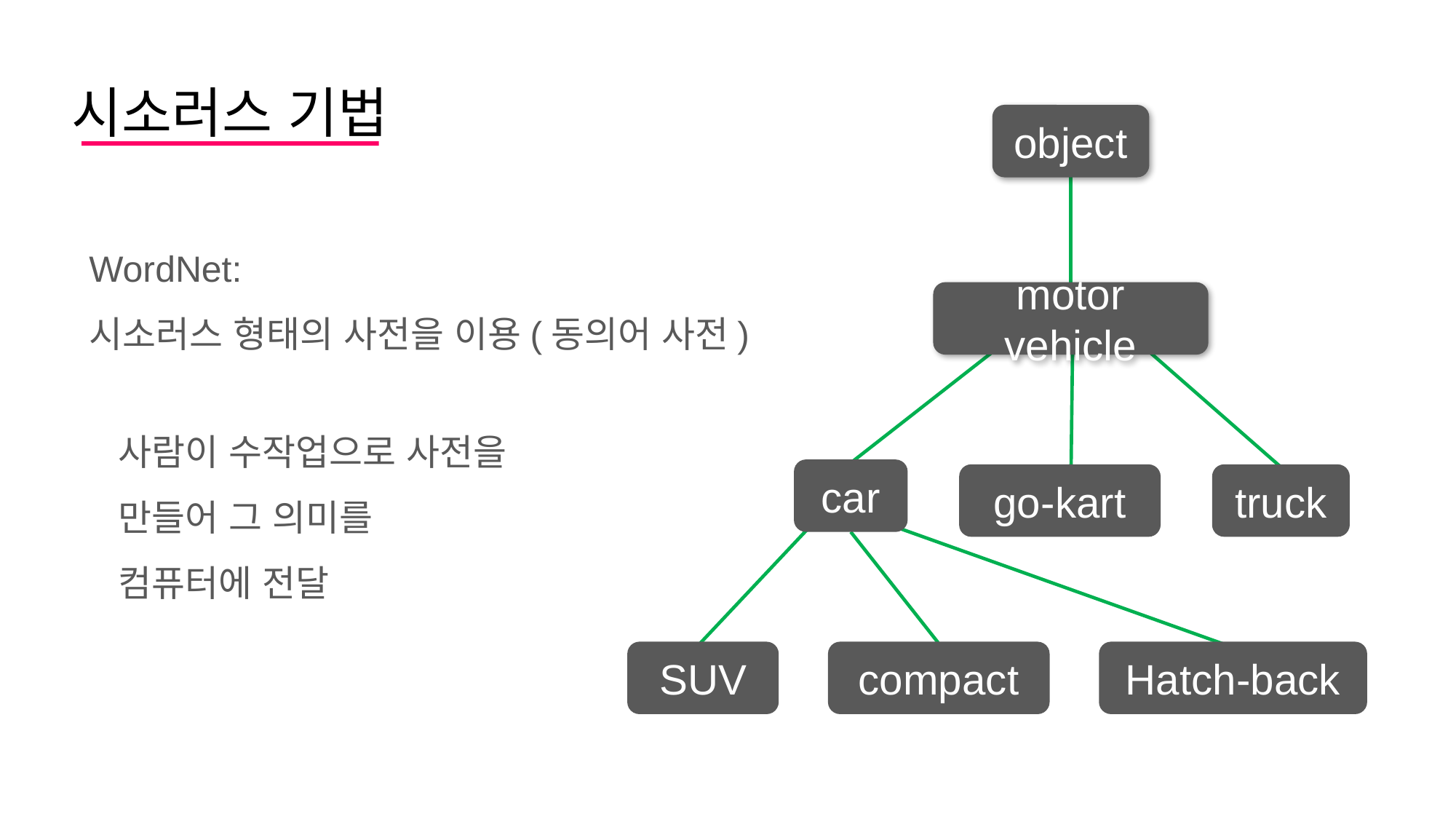

시소러스 기법
object
motor vehicle
car
go-kart
truck
SUV
compact
Hatch-back

WordNet:
시소러스 형태의 사전을 이용(동의어 사전)
사람이 수작업으로 사전을
만들어 그 의미를
컴퓨터에 전달